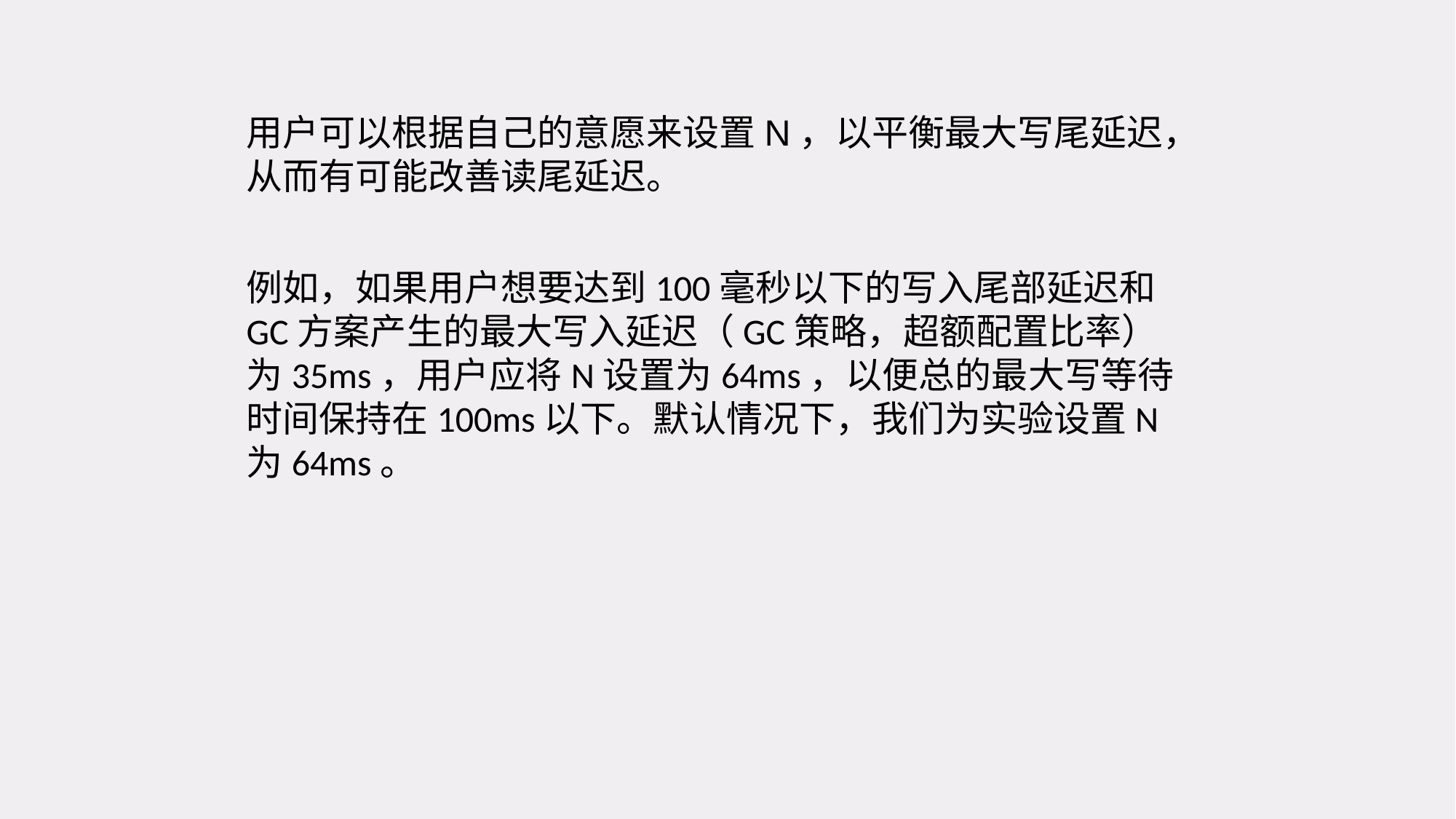

用户可以根据自己的意愿来设置N，以平衡最大写尾延迟，从而有可能改善读尾延迟。
例如，如果用户想要达到100毫秒以下的写入尾部延迟和GC方案产生的最大写入延迟（GC策略，超额配置比率）为35ms，用户应将N设置为64ms，以便总的最大写等待时间保持在100ms以下。默认情况下，我们为实验设置N为64ms。